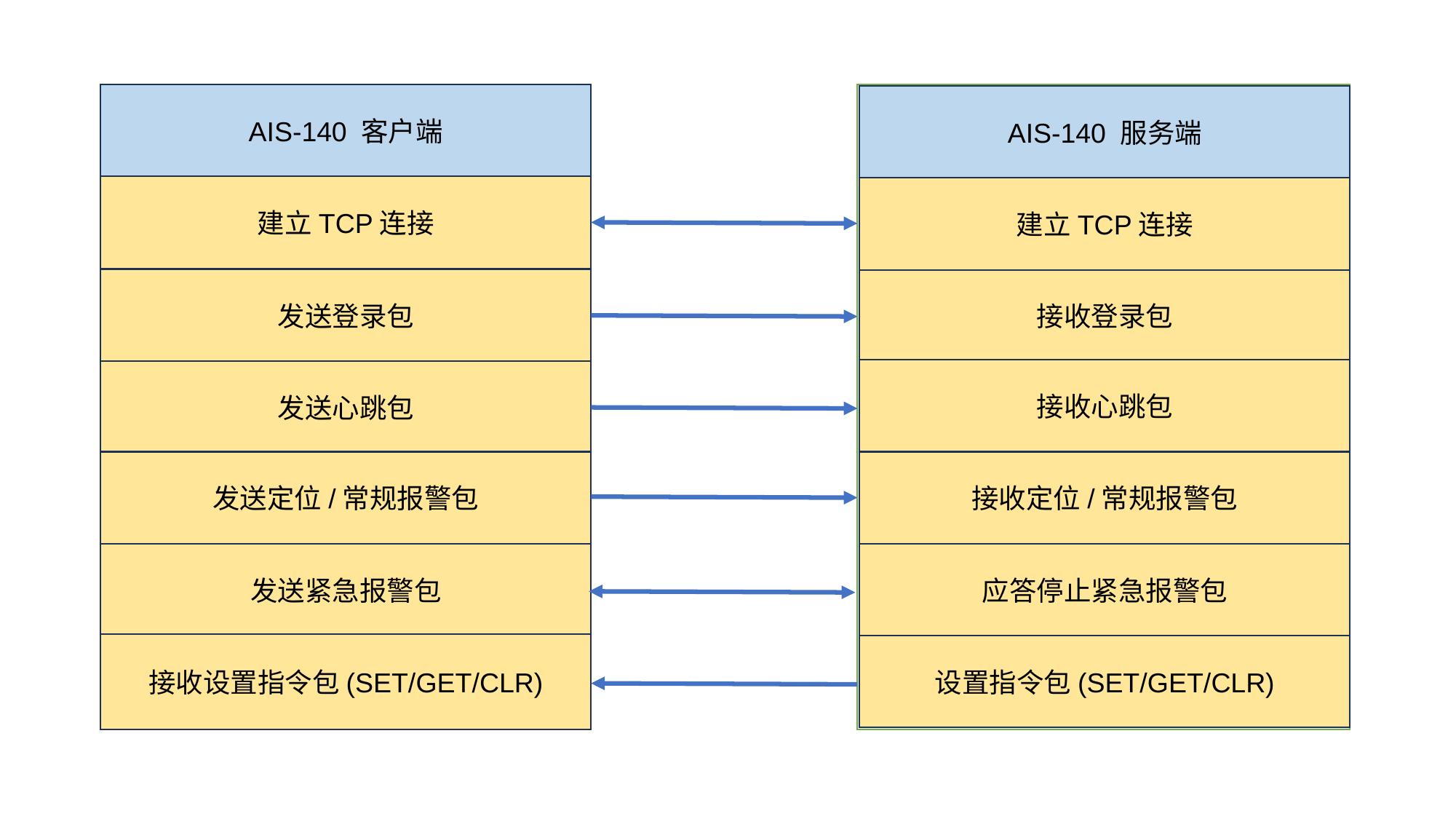

AIS-140 客户端
AIS-140 服务端
建立TCP连接
建立TCP连接
发送登录包
接收登录包
接收心跳包
发送心跳包
发送定位/常规报警包
接收定位/常规报警包
发送紧急报警包
应答停止紧急报警包
接收设置指令包(SET/GET/CLR)
设置指令包(SET/GET/CLR)